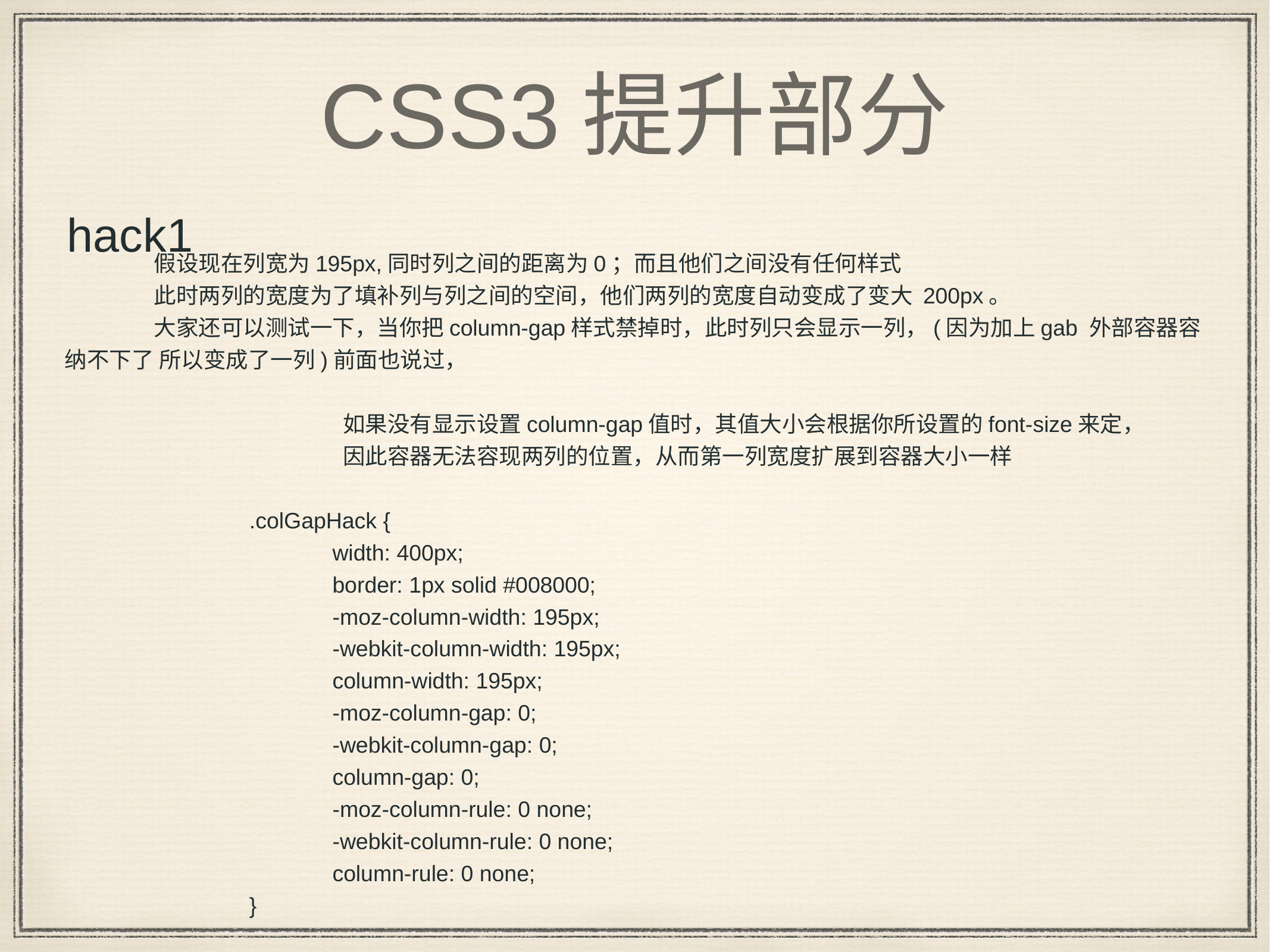

# CSS3提升部分
hack1
	假设现在列宽为195px,同时列之间的距离为0；而且他们之间没有任何样式
	此时两列的宽度为了填补列与列之间的空间，他们两列的宽度自动变成了变大 200px。
	大家还可以测试一下，当你把column-gap样式禁掉时，此时列只会显示一列，(因为加上gab 外部容器容纳不下了 所以变成了一列)前面也说过，

			 如果没有显示设置column-gap值时，其值大小会根据你所设置的font-size来定，
			 因此容器无法容现两列的位置，从而第一列宽度扩展到容器大小一样
		 .colGapHack {
			width: 400px;
			border: 1px solid #008000;
			-moz-column-width: 195px;
			-webkit-column-width: 195px;
			column-width: 195px;
			-moz-column-gap: 0;
			-webkit-column-gap: 0;
			column-gap: 0;
			-moz-column-rule: 0 none;
			-webkit-column-rule: 0 none;
			column-rule: 0 none;
		 }